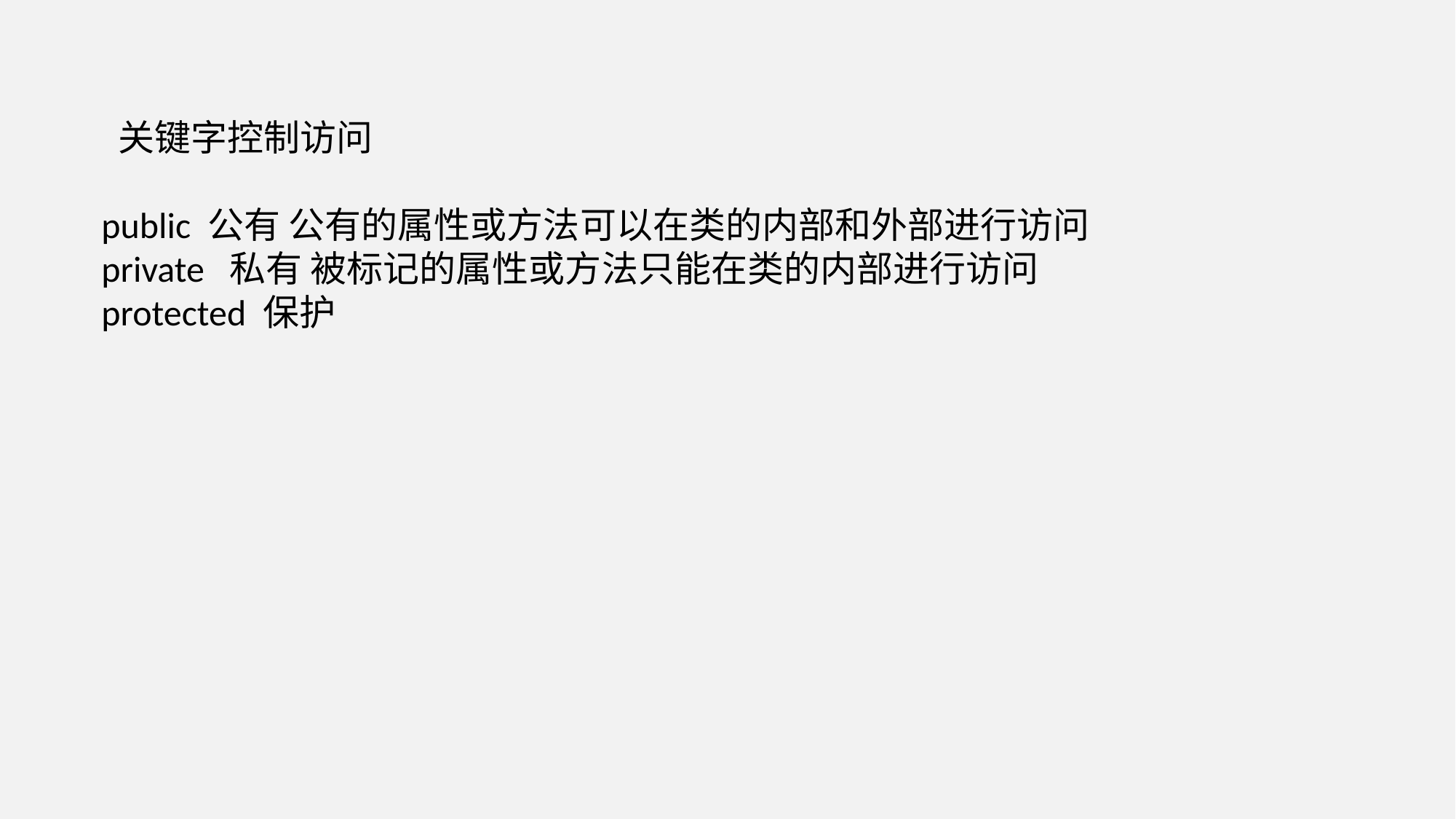

关键字控制访问
 
public 公有 公有的属性或方法可以在类的内部和外部进行访问
private  私有 被标记的属性或方法只能在类的内部进行访问
protected 保护